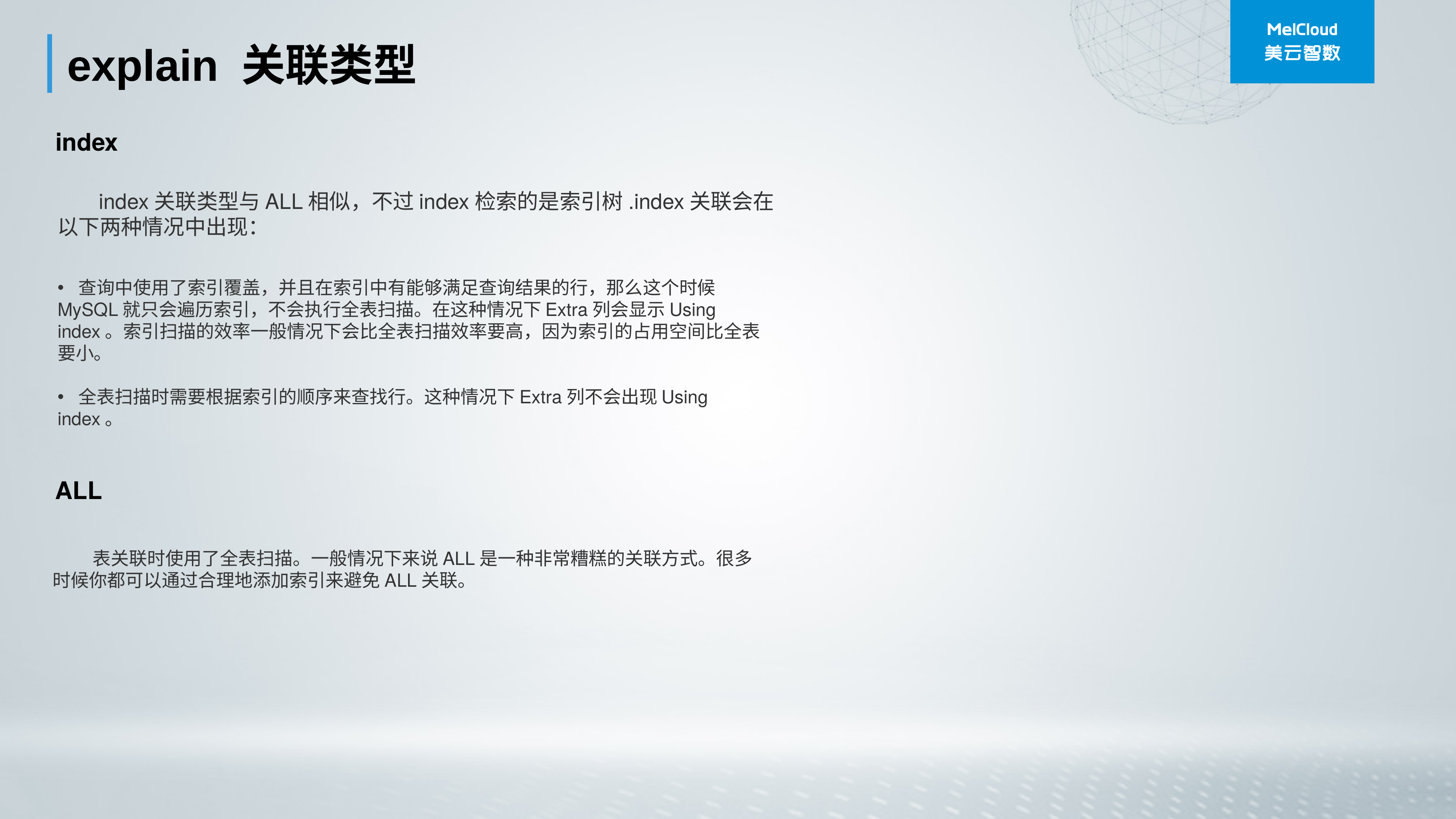

explain 关联类型

index
       index关联类型与ALL相似，不过index检索的是索引树.index关联会在以下两种情况中出现：
  查询中使用了索引覆盖，并且在索引中有能够满足查询结果的行，那么这个时候MySQL就只会遍历索引，不会执行全表扫描。在这种情况下Extra列会显示Using index。索引扫描的效率一般情况下会比全表扫描效率要高，因为索引的占用空间比全表要小。

  全表扫描时需要根据索引的顺序来查找行。这种情况下Extra列不会出现Using index。
ALL
       表关联时使用了全表扫描。一般情况下来说ALL是一种非常糟糕的关联方式。很多时候你都可以通过合理地添加索引来避免ALL关联。